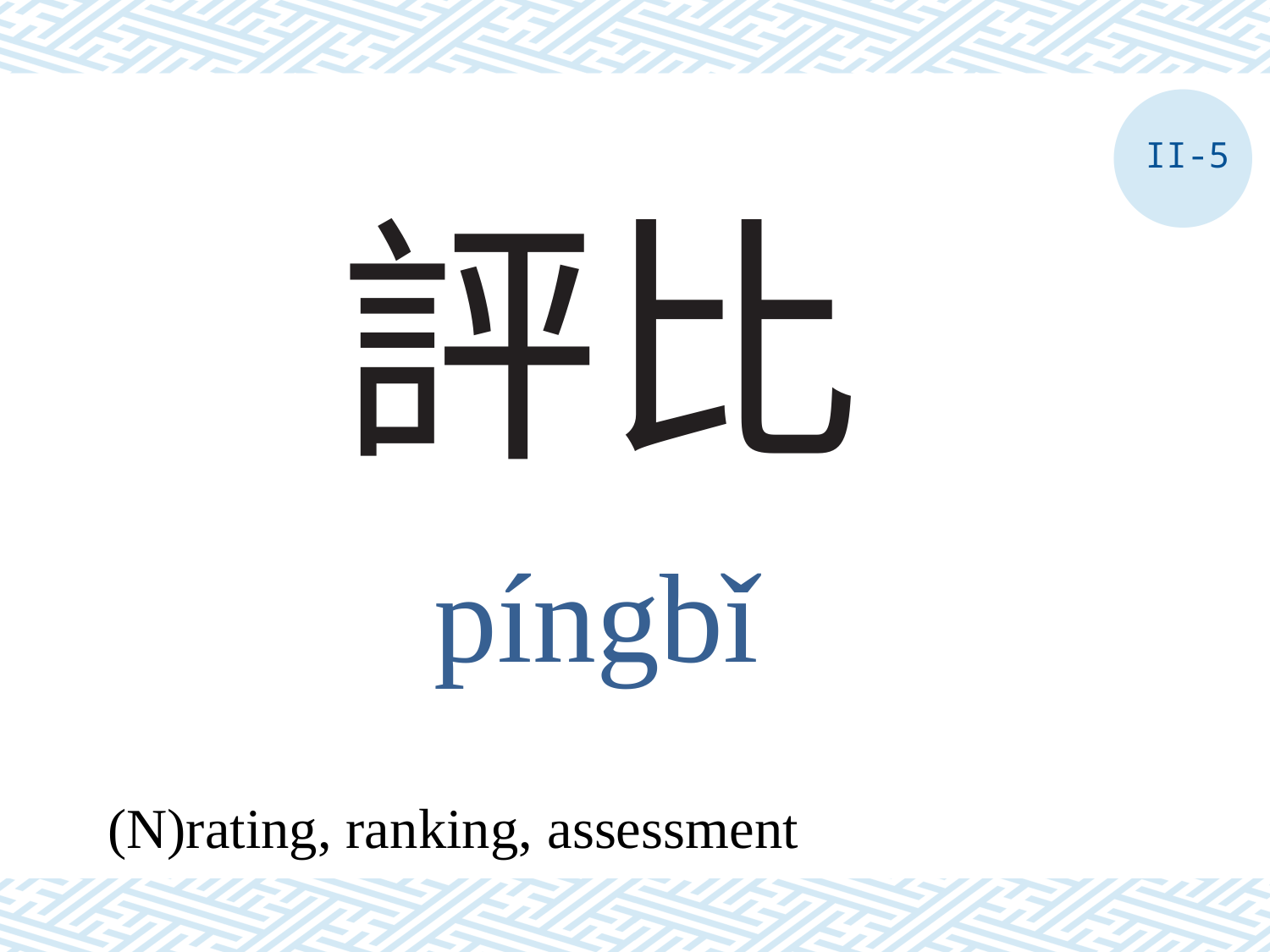

II-5

# 評比
píngbǐ
(N)rating, ranking, assessment